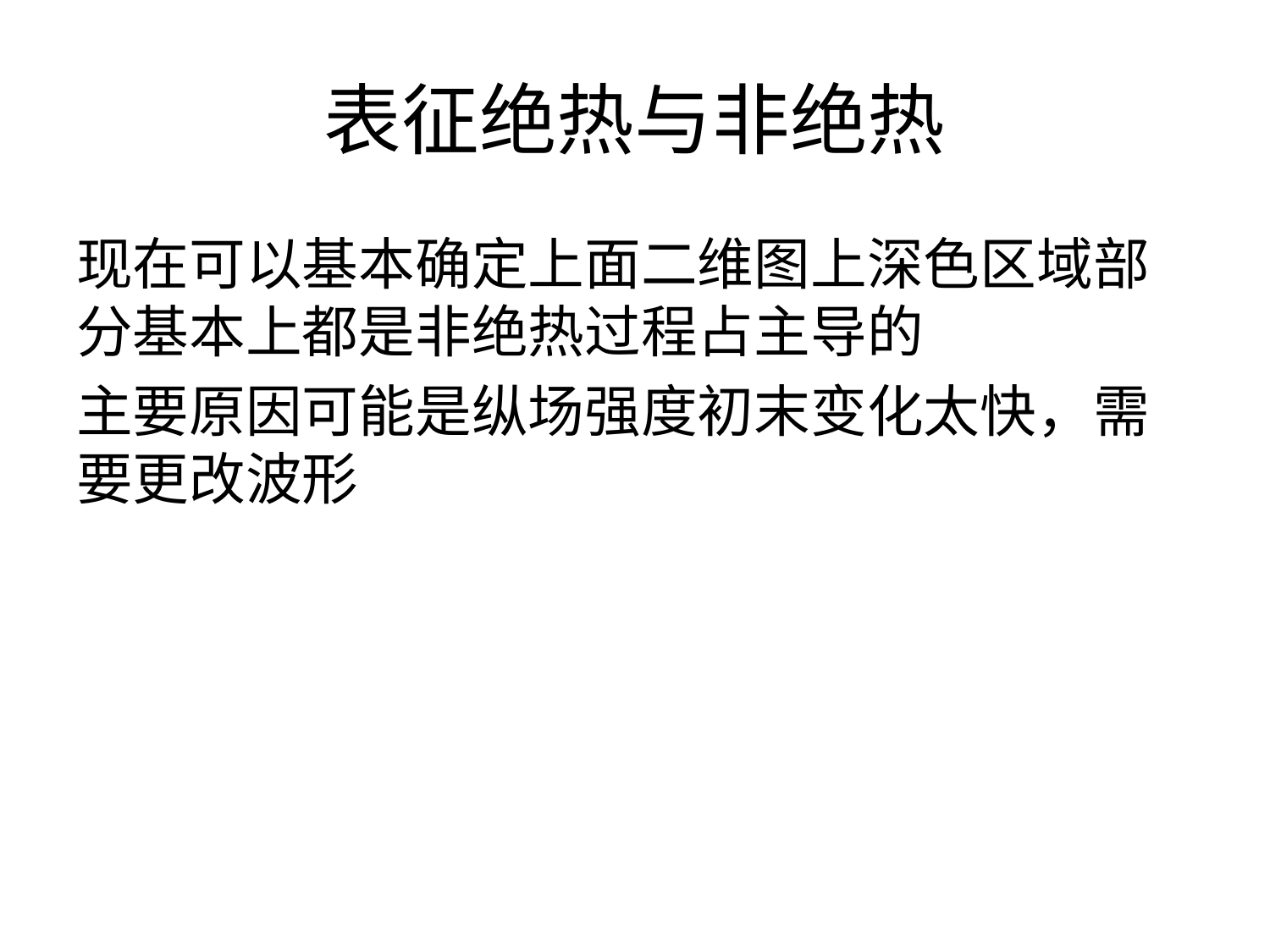

# 表征绝热与非绝热
现在可以基本确定上面二维图上深色区域部分基本上都是非绝热过程占主导的
主要原因可能是纵场强度初末变化太快，需要更改波形